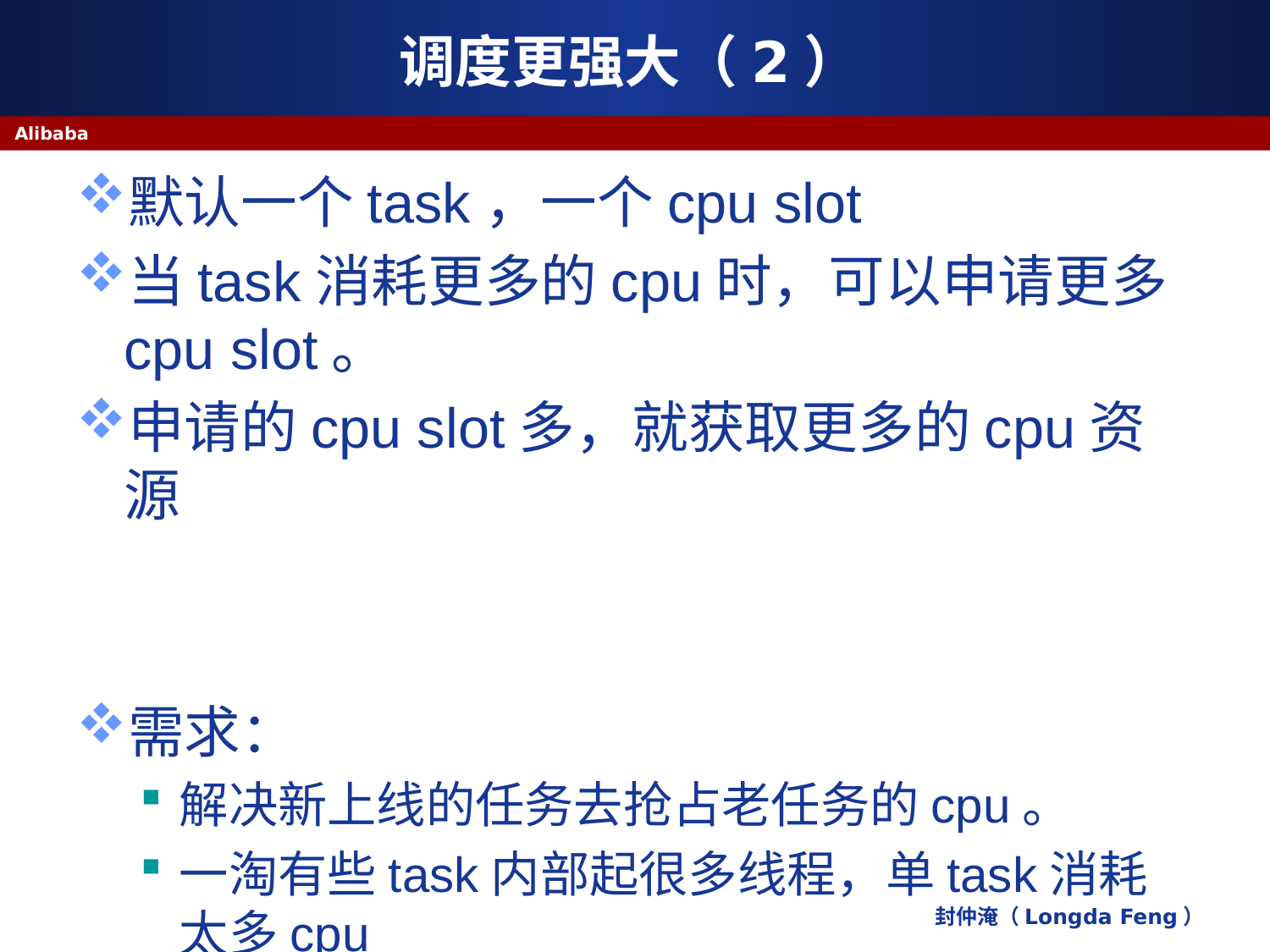

# 调度更强大（2）
Alibaba
默认一个task，一个cpu slot
当task消耗更多的cpu时，可以申请更多cpu slot。
申请的cpu slot多，就获取更多的cpu资源

需求：
解决新上线的任务去抢占老任务的cpu。
一淘有些task内部起很多线程，单task消耗太多cpu
封仲淹（Longda Feng）